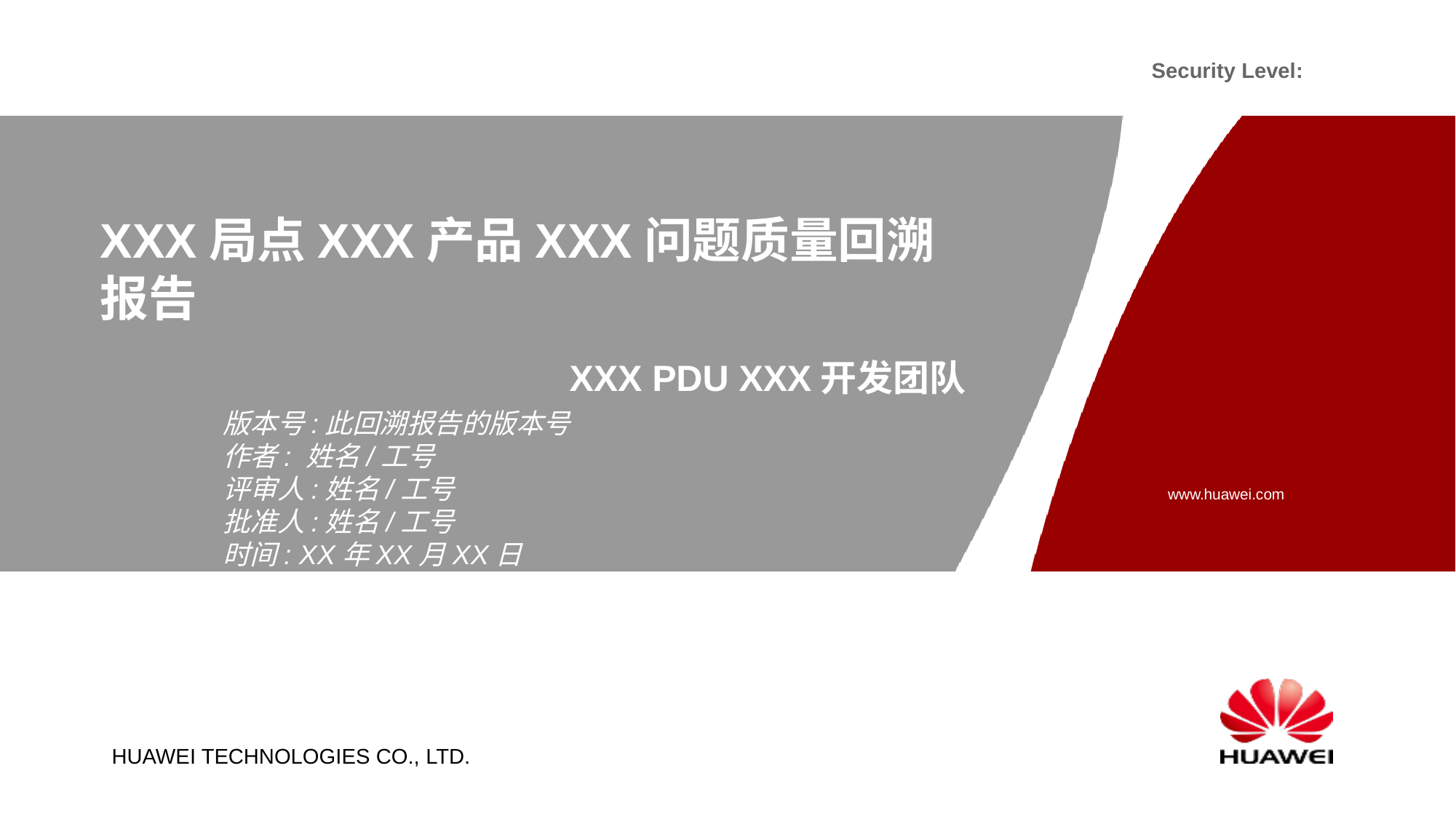

# XXX局点XXX产品XXX问题质量回溯报告
XXX PDU XXX开发团队
版本号:此回溯报告的版本号
作者: 姓名/工号
评审人:姓名/工号
批准人:姓名/工号
时间: XX年XX月XX日